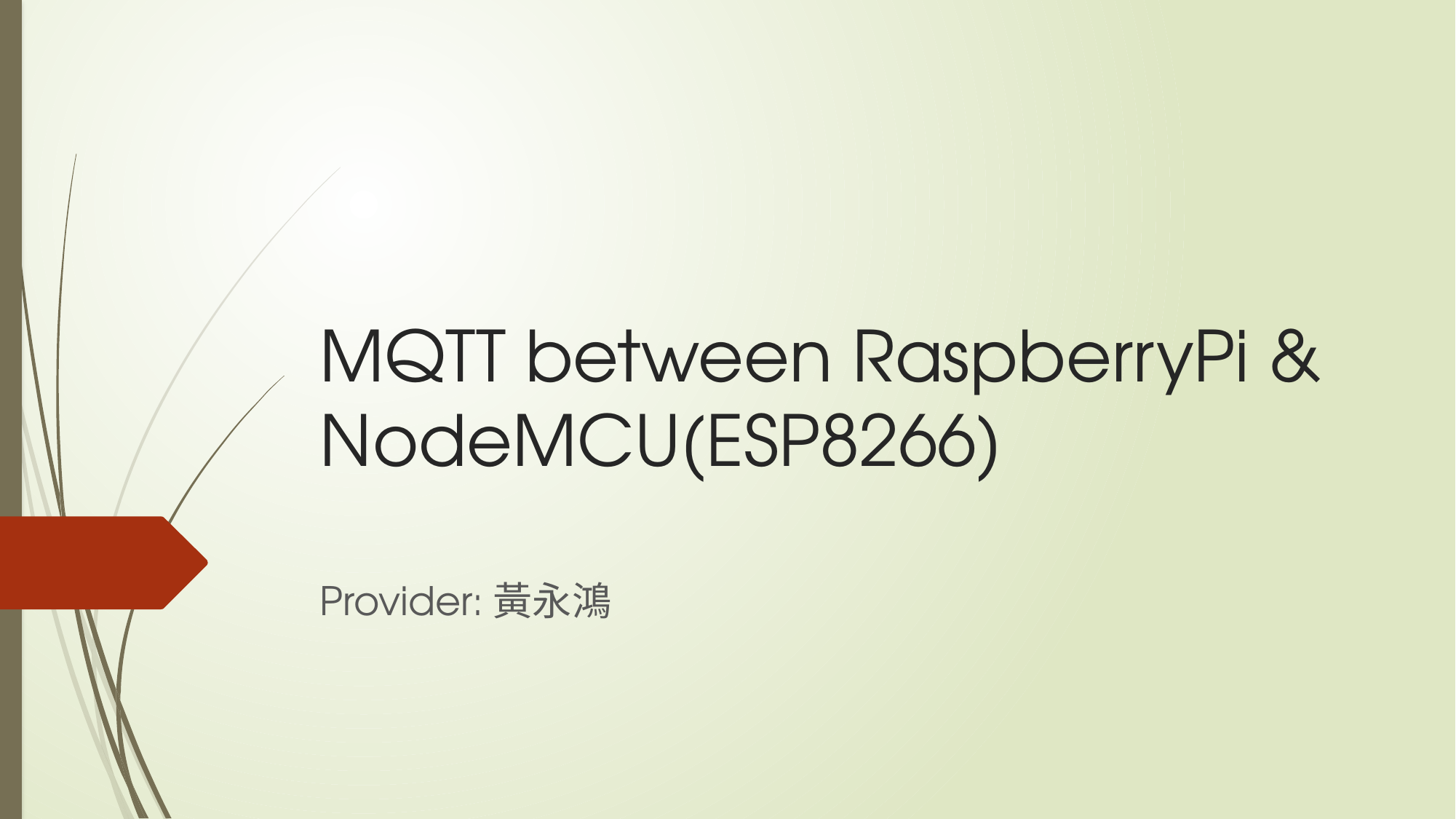

# MQTT between RaspberryPi & NodeMCU(ESP8266)
Provider:黃永鴻